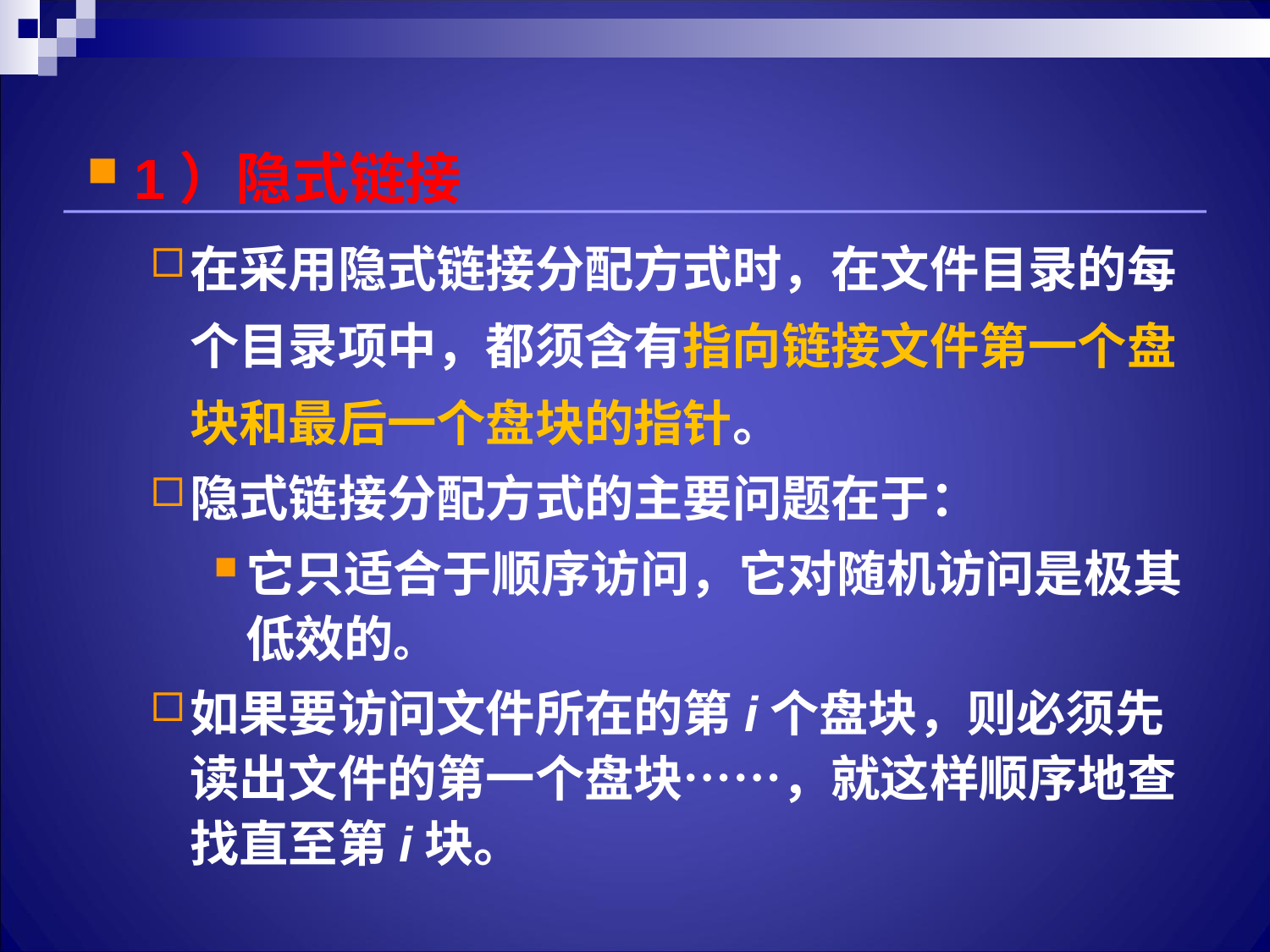

1）隐式链接
在采用隐式链接分配方式时，在文件目录的每个目录项中，都须含有指向链接文件第一个盘块和最后一个盘块的指针。
隐式链接分配方式的主要问题在于：
它只适合于顺序访问，它对随机访问是极其低效的。
如果要访问文件所在的第i个盘块，则必须先读出文件的第一个盘块……，就这样顺序地查找直至第i块。